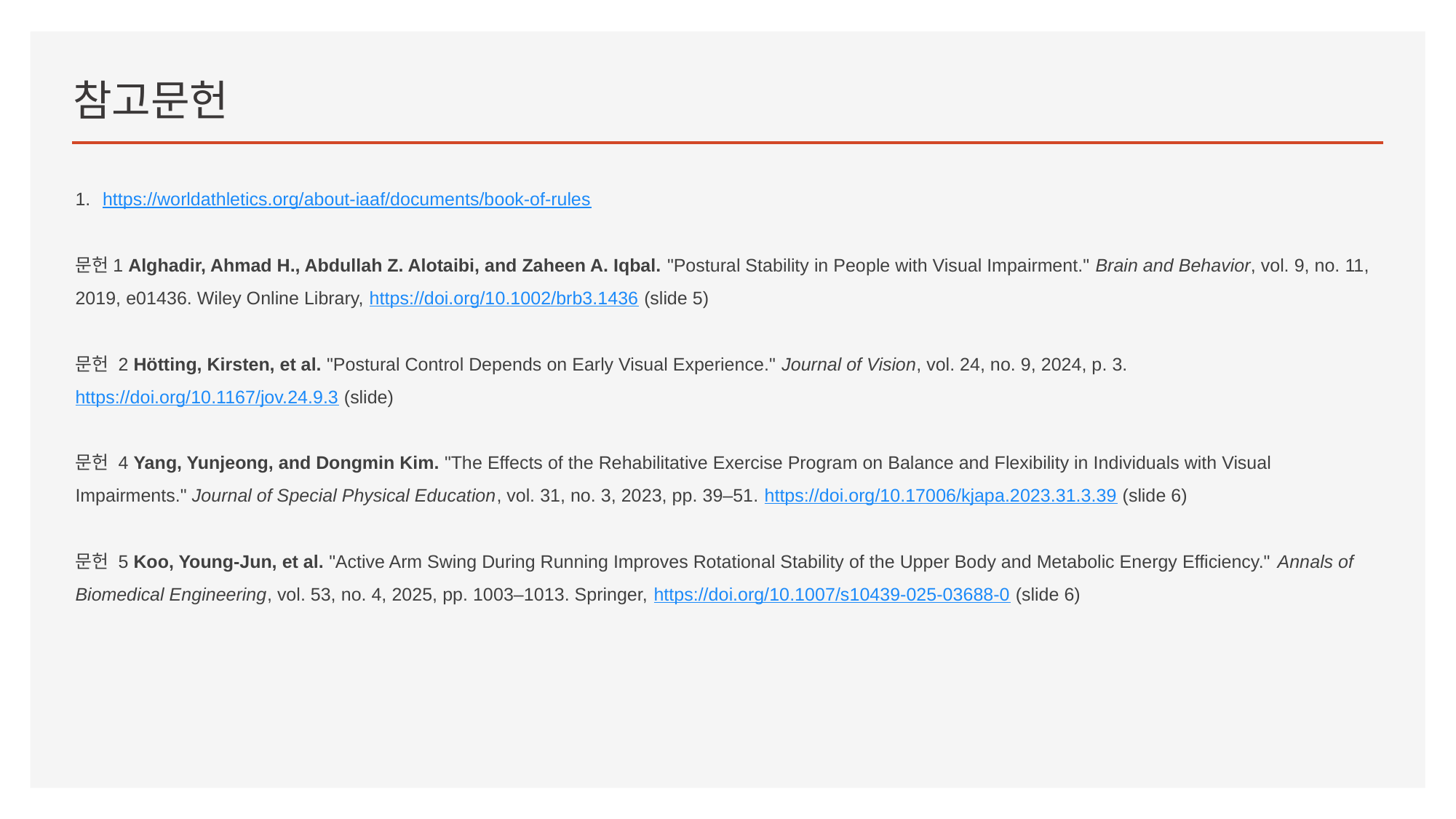

# 참고문헌
https://worldathletics.org/about-iaaf/documents/book-of-rules
문헌1 Alghadir, Ahmad H., Abdullah Z. Alotaibi, and Zaheen A. Iqbal. "Postural Stability in People with Visual Impairment." Brain and Behavior, vol. 9, no. 11, 2019, e01436. Wiley Online Library, https://doi.org/10.1002/brb3.1436 (slide 5)
문헌 2 Hötting, Kirsten, et al. "Postural Control Depends on Early Visual Experience." Journal of Vision, vol. 24, no. 9, 2024, p. 3. https://doi.org/10.1167/jov.24.9.3 (slide)
문헌 4 Yang, Yunjeong, and Dongmin Kim. "The Effects of the Rehabilitative Exercise Program on Balance and Flexibility in Individuals with Visual Impairments." Journal of Special Physical Education, vol. 31, no. 3, 2023, pp. 39–51. https://doi.org/10.17006/kjapa.2023.31.3.39 (slide 6)
문헌 5 Koo, Young-Jun, et al. "Active Arm Swing During Running Improves Rotational Stability of the Upper Body and Metabolic Energy Efficiency." Annals of Biomedical Engineering, vol. 53, no. 4, 2025, pp. 1003–1013. Springer, https://doi.org/10.1007/s10439-025-03688-0 (slide 6)